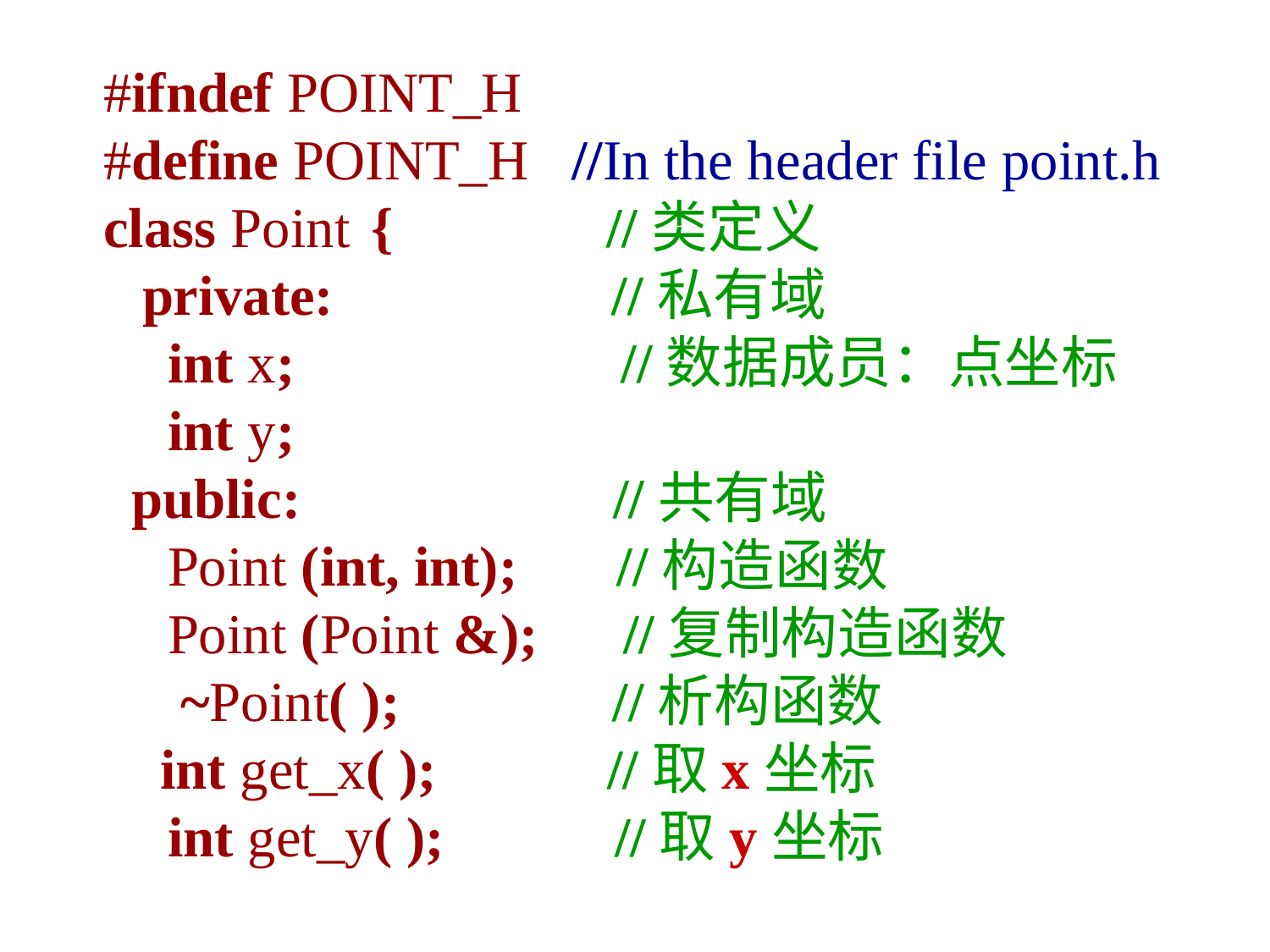

#ifndef POINT_H
#define POINT_H   //In the header file point.h
class Point	 {               //类定义
  private:		         //私有域
    int x;                       //数据成员：点坐标
    int y;
  public:                      //共有域
    Point (int, int);       //构造函数
    Point (Point &);      //复制构造函数
     ~Point( );               //析构函数
    int get_x( );            //取x坐标
    int get_y( );            //取y坐标
56